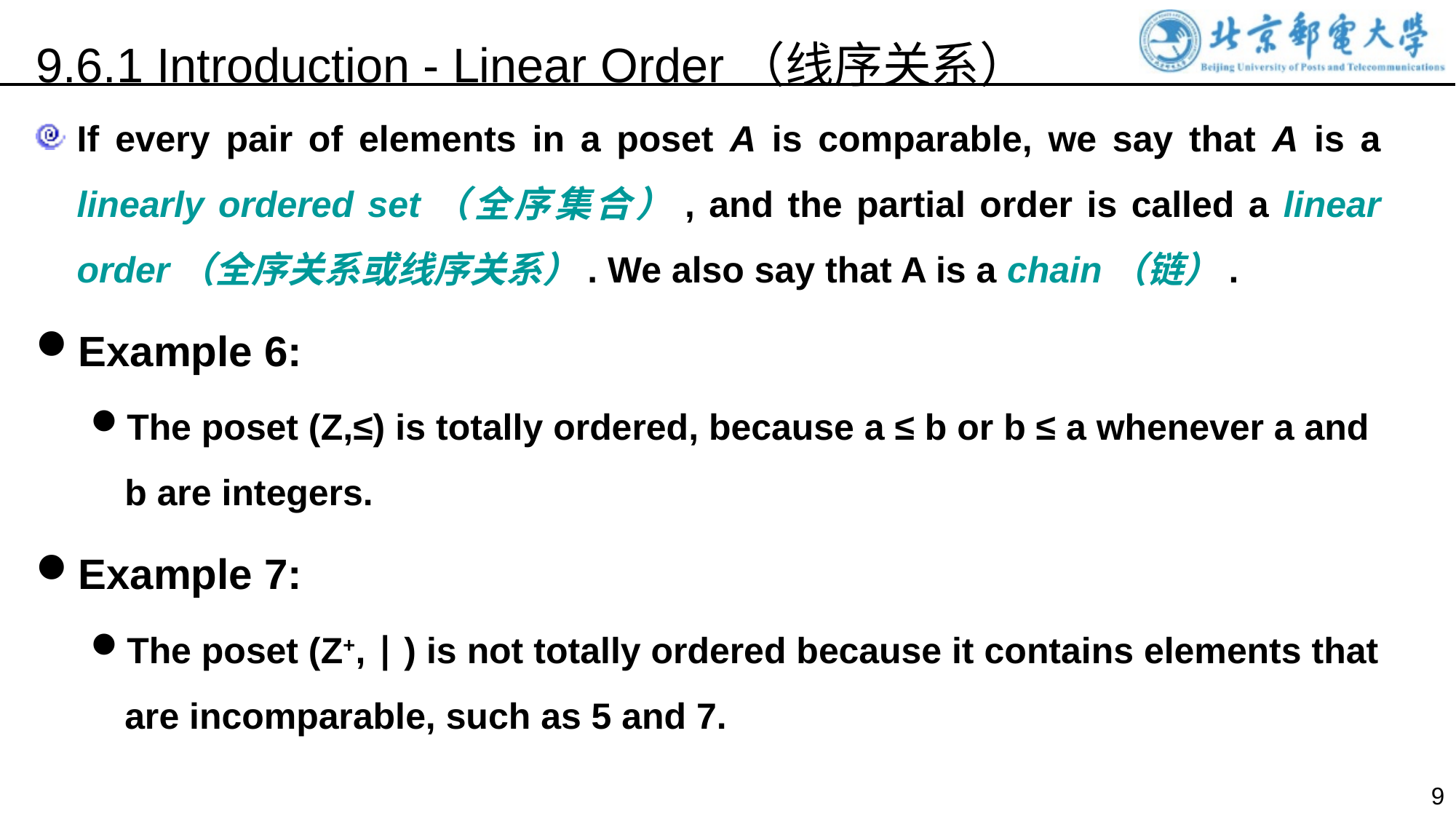

9.6.1 Introduction - Linear Order（线序关系）
If every pair of elements in a poset A is comparable, we say that A is a linearly ordered set（全序集合）, and the partial order is called a linear order（全序关系或线序关系）. We also say that A is a chain（链）.
Example 6:
The poset (Z,≤) is totally ordered, because a ≤ b or b ≤ a whenever a and b are integers.
Example 7:
The poset (Z+, ∣ ) is not totally ordered because it contains elements that are incomparable, such as 5 and 7.